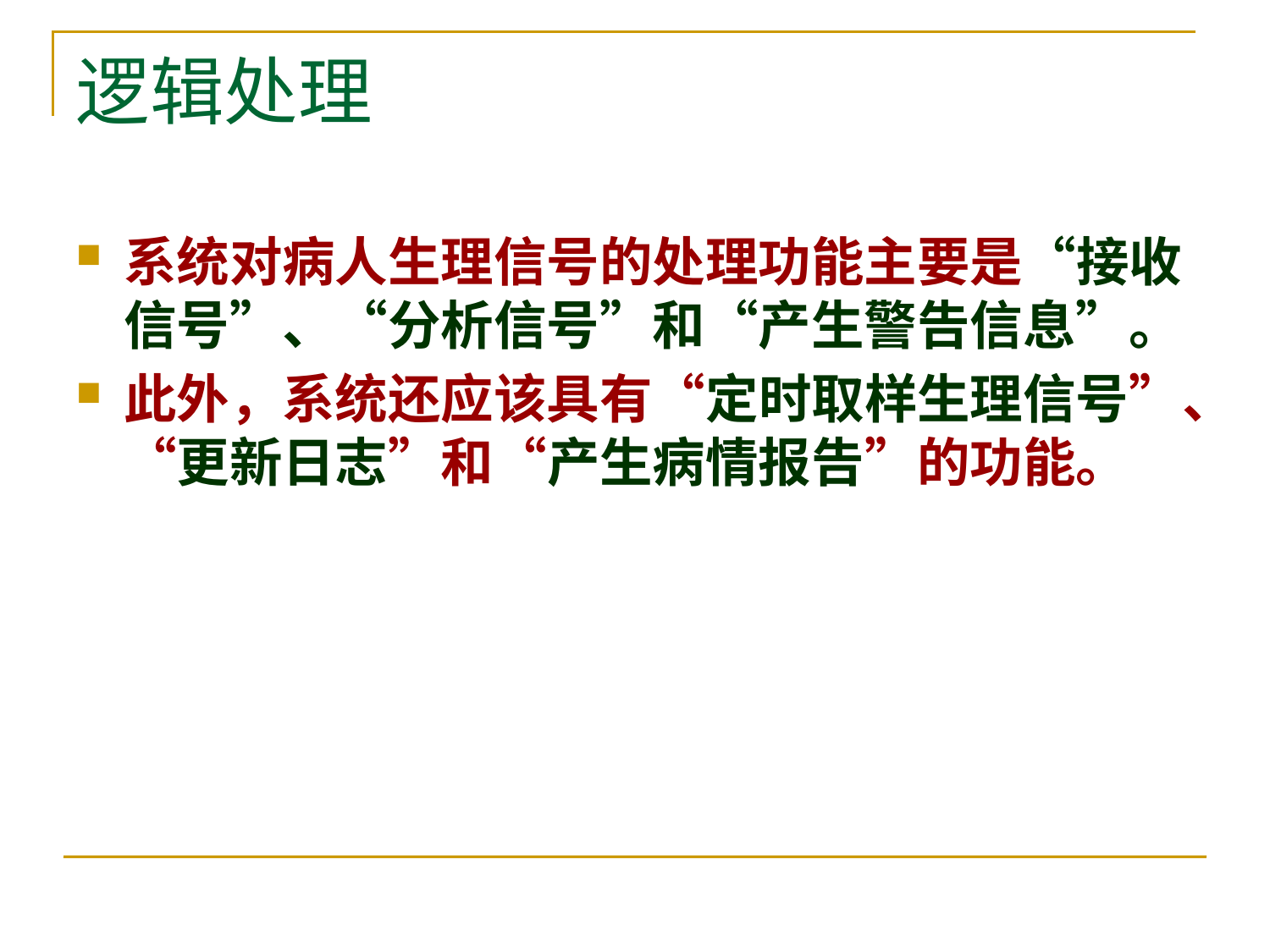

# 逻辑处理
系统对病人生理信号的处理功能主要是“接收信号”、“分析信号”和“产生警告信息”。
此外，系统还应该具有“定时取样生理信号”、“更新日志”和“产生病情报告”的功能。